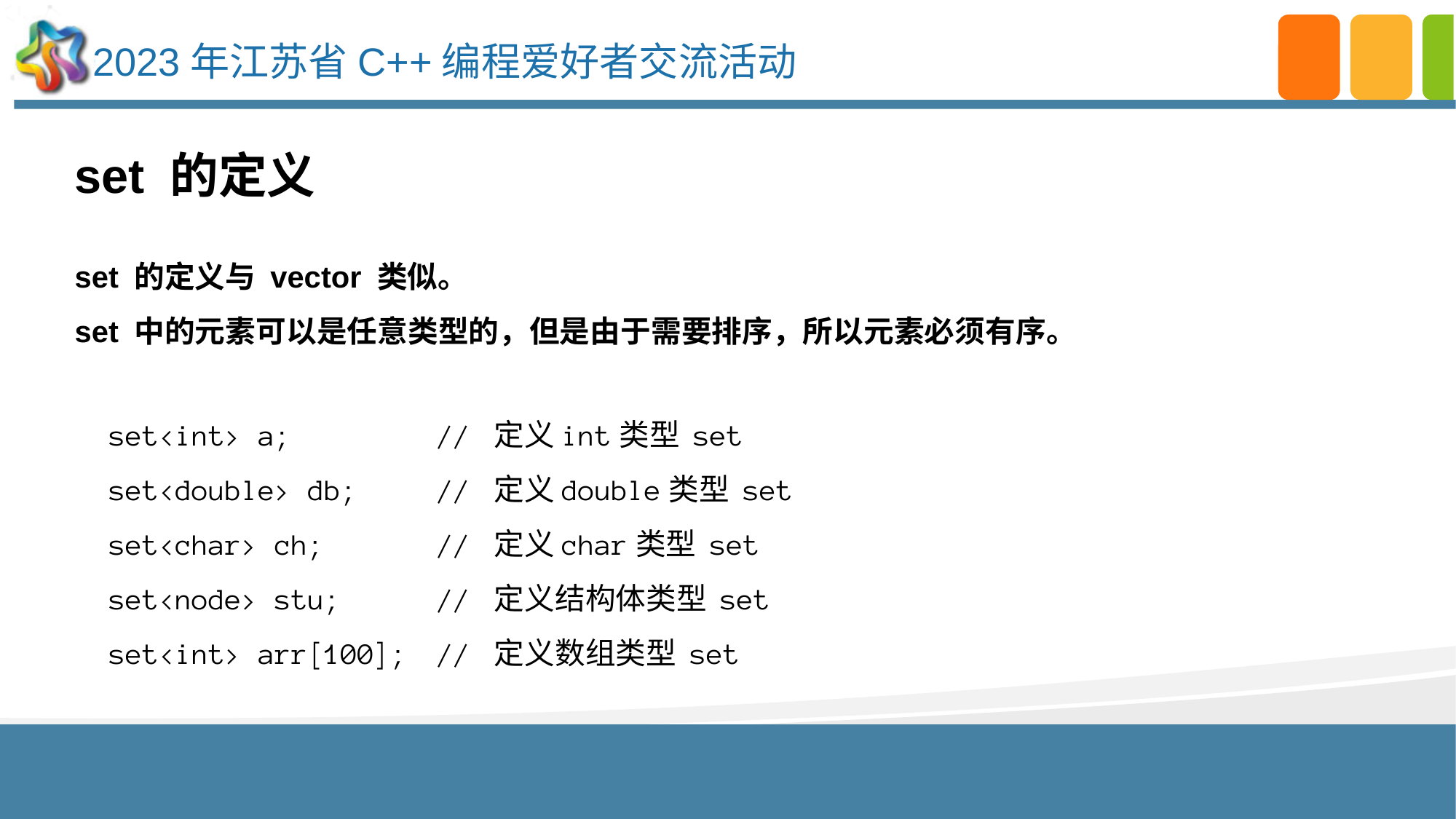

set 的定义
set 的定义与 vector 类似。
set 中的元素可以是任意类型的，但是由于需要排序，所以元素必须有序。
set<int> a;		// 定义int类型 set
set<double> db;	// 定义double类型 set
set<char> ch;		// 定义char类型 set
set<node> stu;    	// 定义结构体类型 set
set<int> arr[100]; 	// 定义数组类型 set